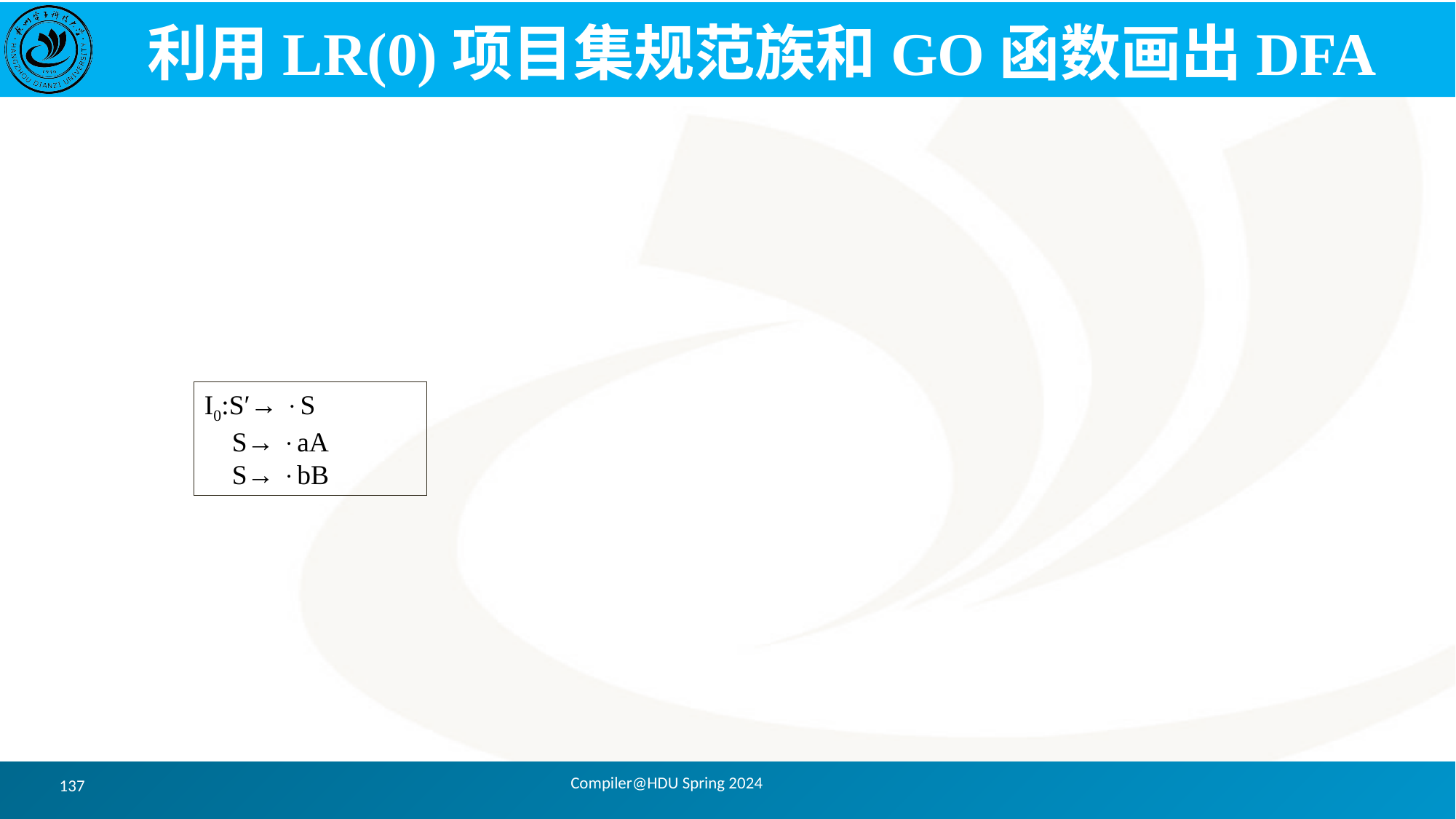

利用LR(0)项目集规范族和GO函数画出DFA
I0:S′→ ⋅S
    S→ ⋅aA
    S→ ⋅bB
Compiler@HDU Spring 2024
137